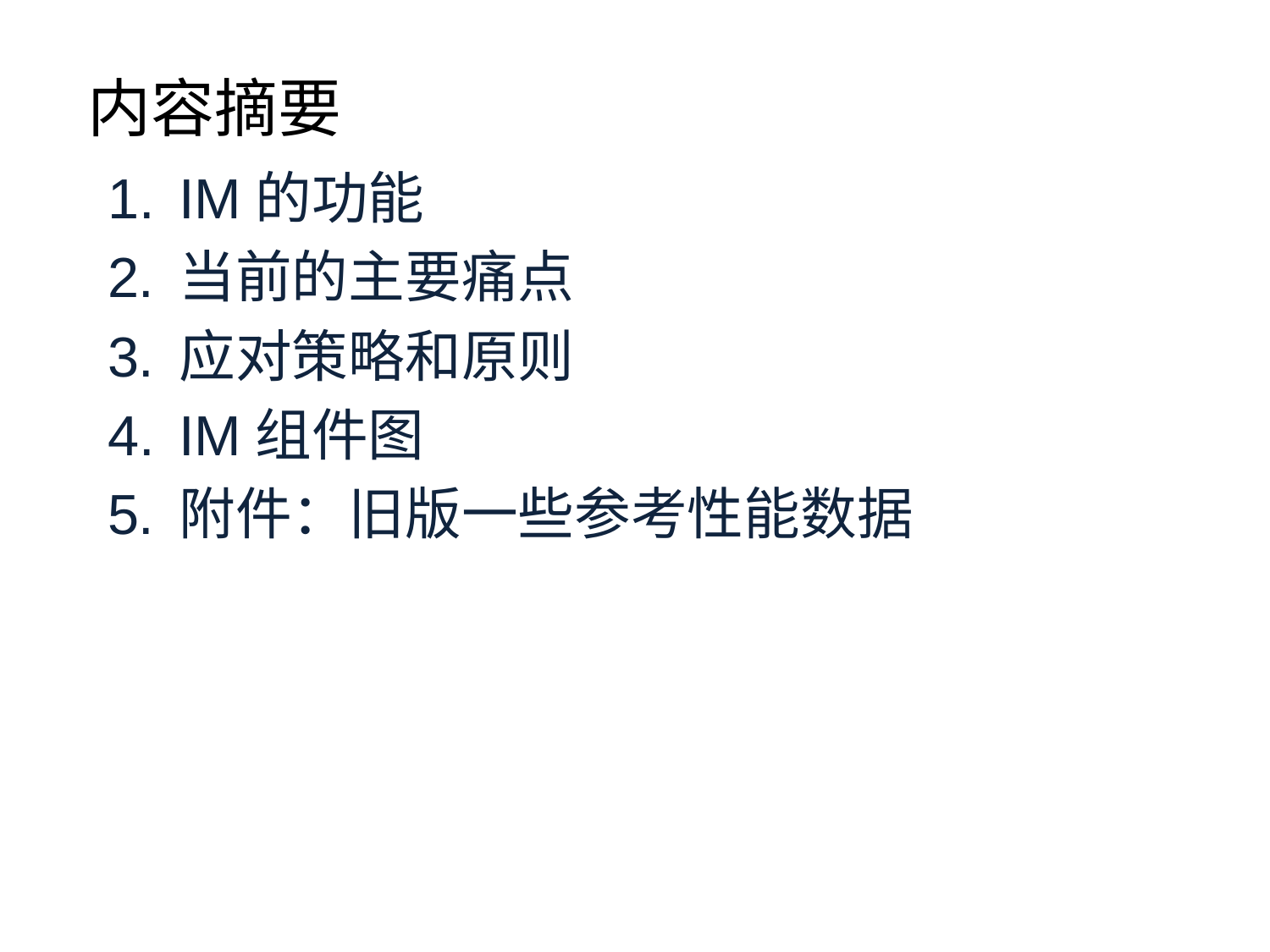

# 内容摘要
IM的功能
当前的主要痛点
应对策略和原则
IM组件图
附件：旧版一些参考性能数据